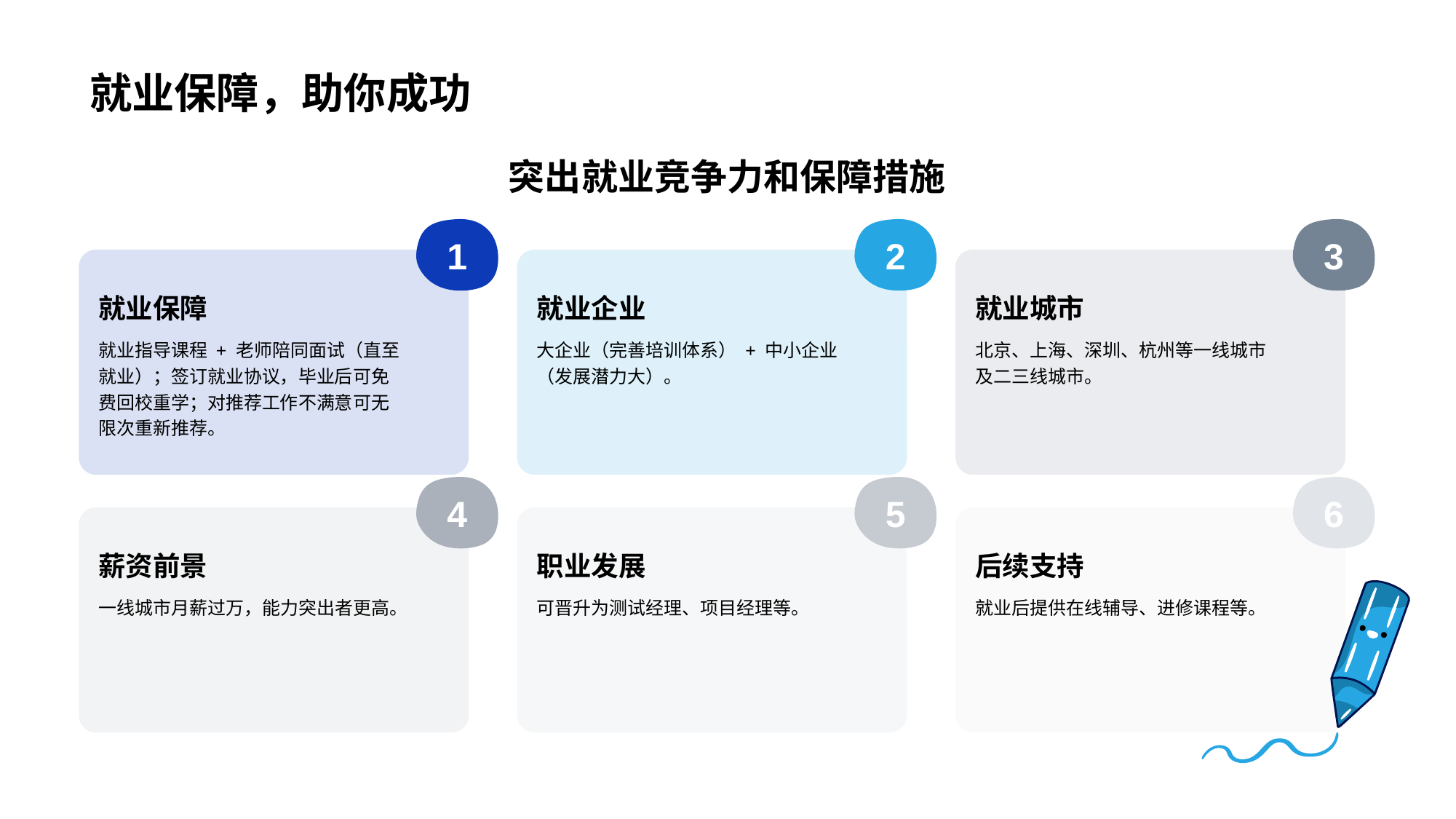

# 就业保障，助你成功
突出就业竞争力和保障措施
1

就业保障
就业指导课程 + 老师陪同面试（直至就业）；签订就业协议，毕业后可免费回校重学；对推荐工作不满意可无限次重新推荐。
2

就业企业
大企业（完善培训体系） + 中小企业（发展潜力大）。
3

就业城市
北京、上海、深圳、杭州等一线城市及二三线城市。
4

薪资前景
一线城市月薪过万，能力突出者更高。
5

职业发展
可晋升为测试经理、项目经理等。
6

后续支持
就业后提供在线辅导、进修课程等。